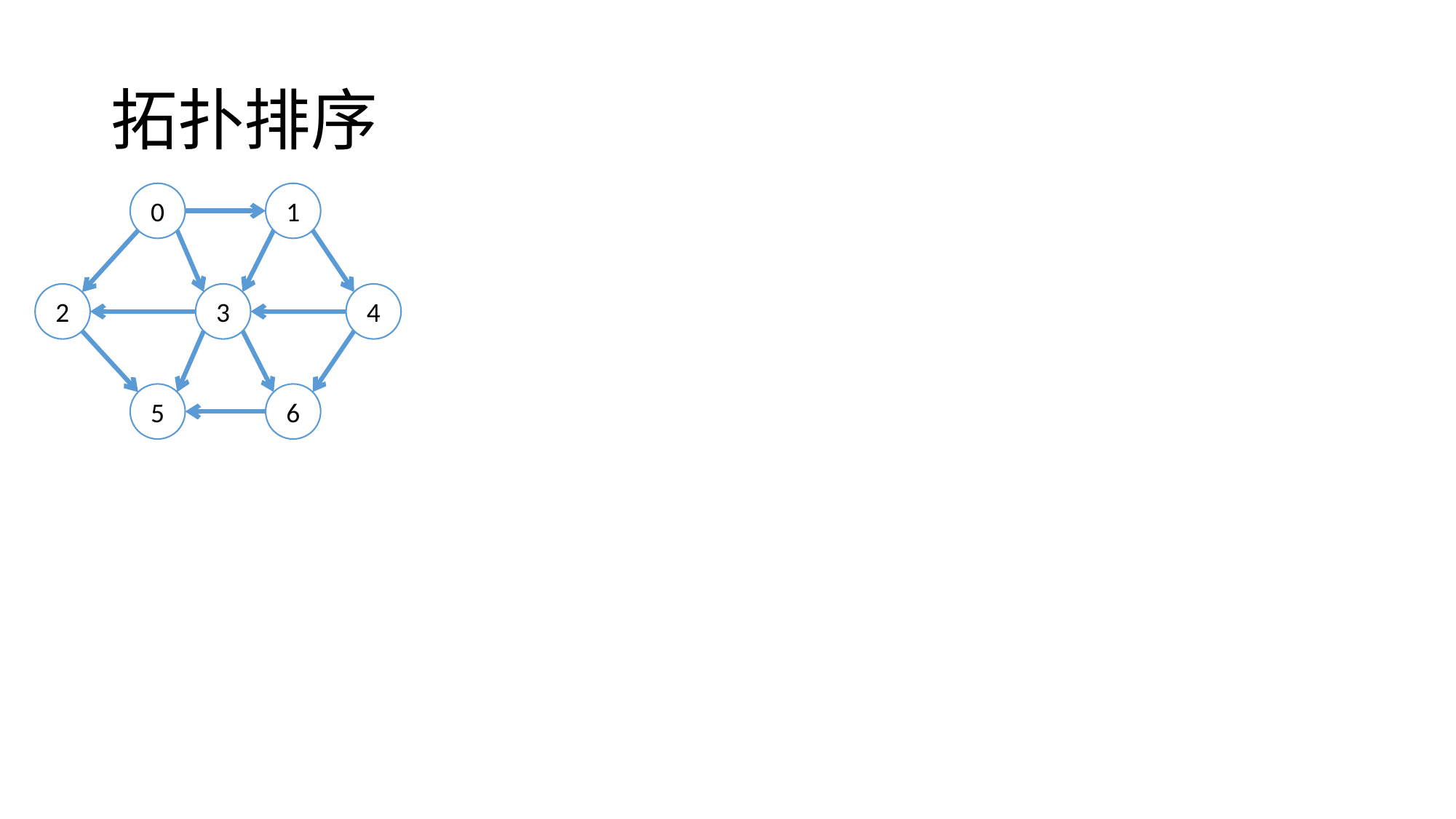

# 拓扑排序
0
1
2
3
4
5
6